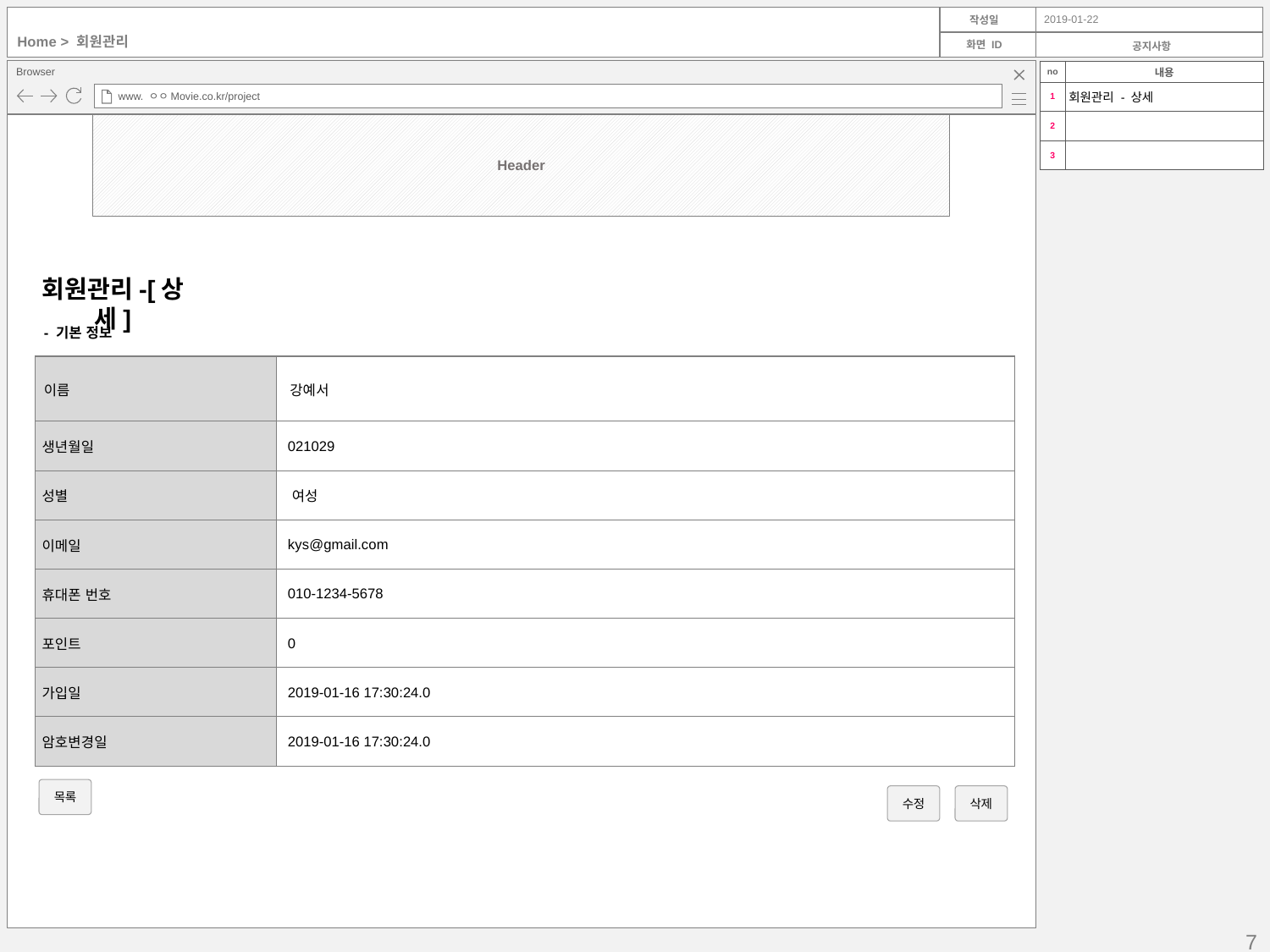

2019-01-22
Home > 회원관리
공지사항
| no | 내용 |
| --- | --- |
| 1 | 회원관리 - 상세 |
| 2 |  |
| 3 |  |
Header
회원관리-[상세]
- 기본 정보
| 이름 | 강예서 |
| --- | --- |
| 생년월일 | 021029 |
| 성별 | 여성 |
| 이메일 | kys@gmail.com |
| 휴대폰 번호 | 010-1234-5678 |
| 포인트 | 0 |
| 가입일 | 2019-01-16 17:30:24.0 |
| 암호변경일 | 2019-01-16 17:30:24.0 |
목록
수정
삭제
7